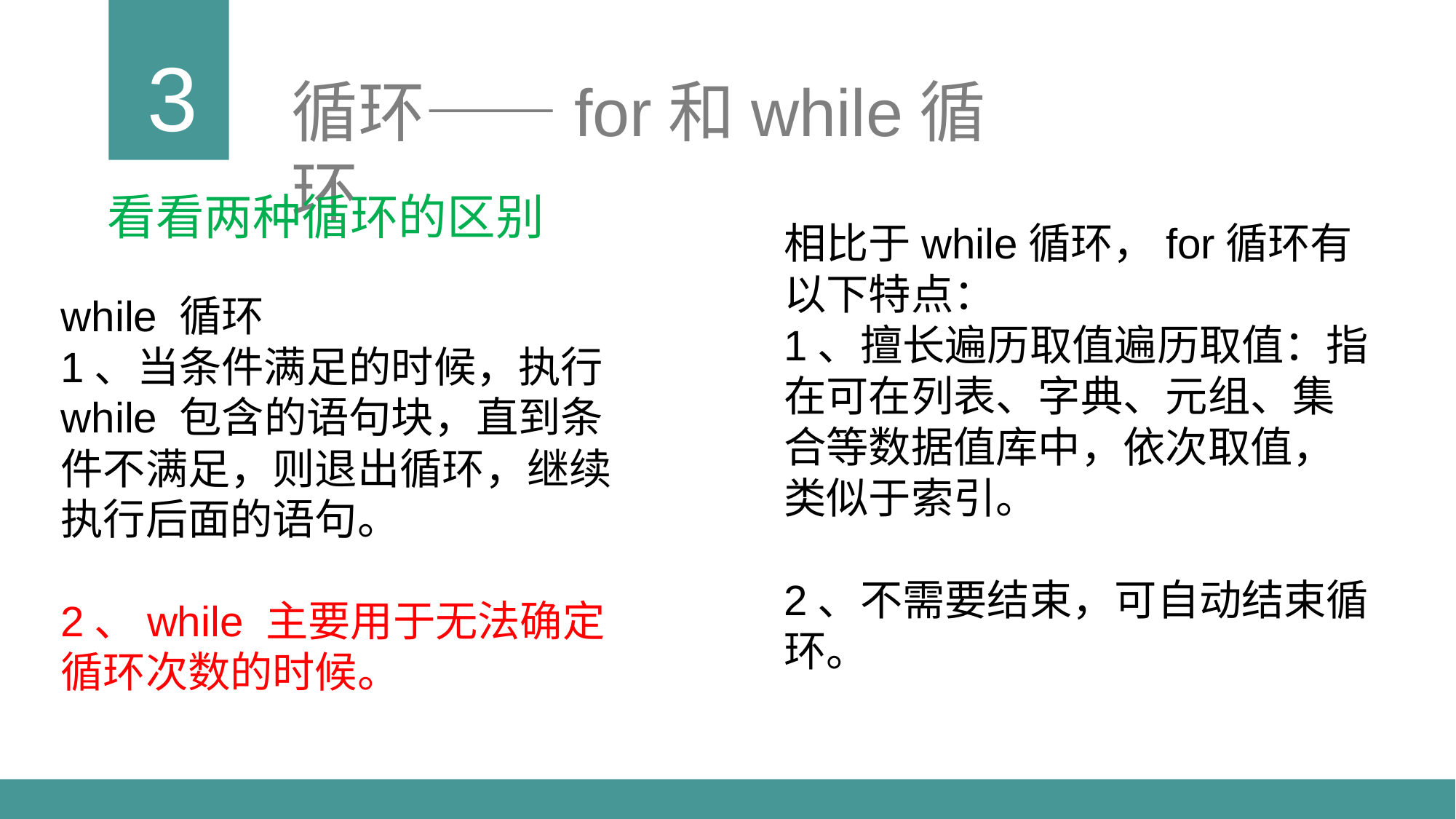

3
循环——for和while循环
看看两种循环的区别
相比于while循环，for循环有以下特点：
1、擅长遍历取值遍历取值：指在可在列表、字典、元组、集合等数据值库中，依次取值，类似于索引。

2、不需要结束，可自动结束循环。
while 循环
1、当条件满足的时候，执行 while 包含的语句块，直到条件不满足，则退出循环，继续执行后面的语句。

2、while 主要用于无法确定循环次数的时候。